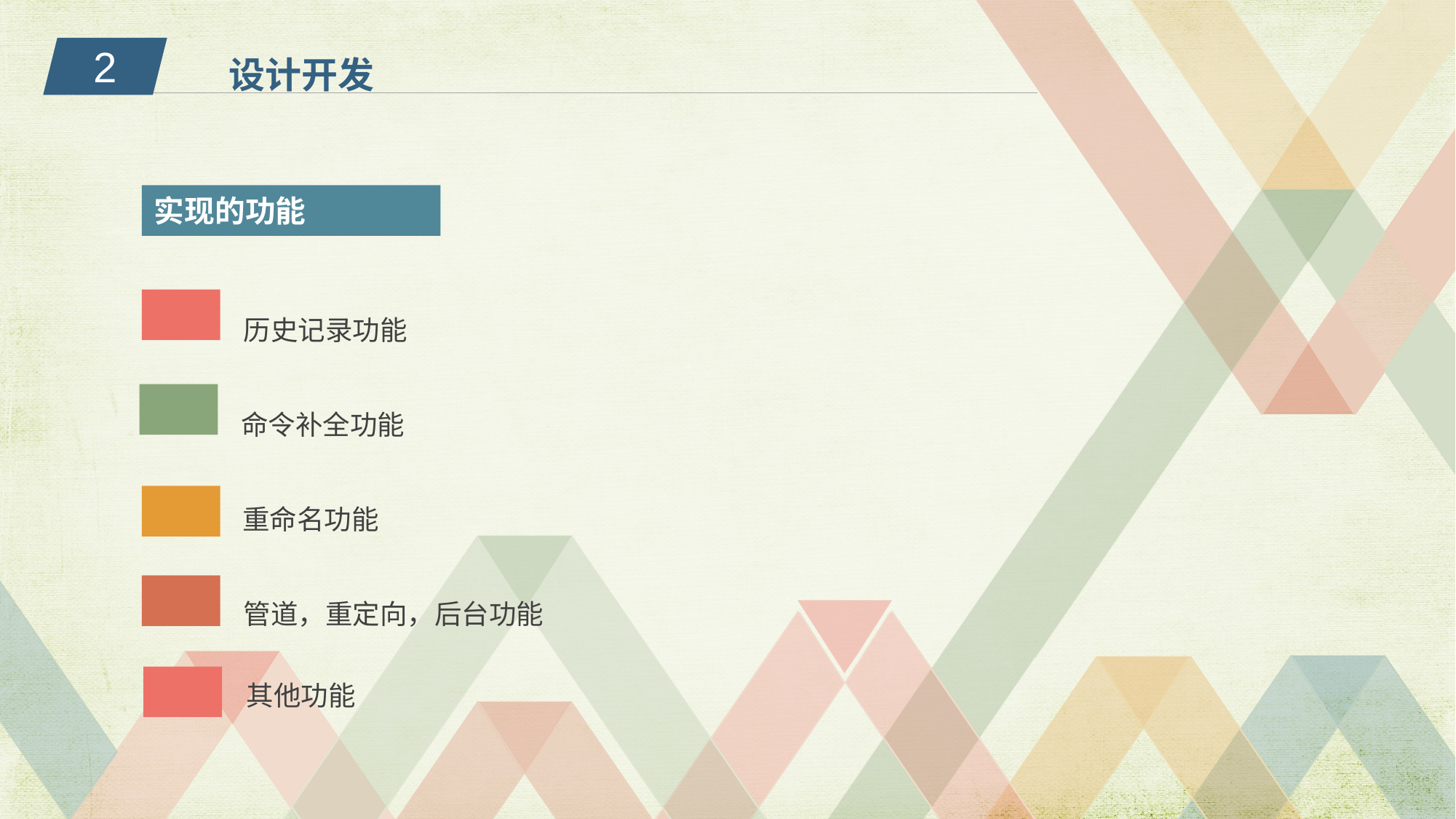

设计开发
2

实现的功能

历史记录功能

命令补全功能
重命名功能

管道，重定向，后台功能

其他功能